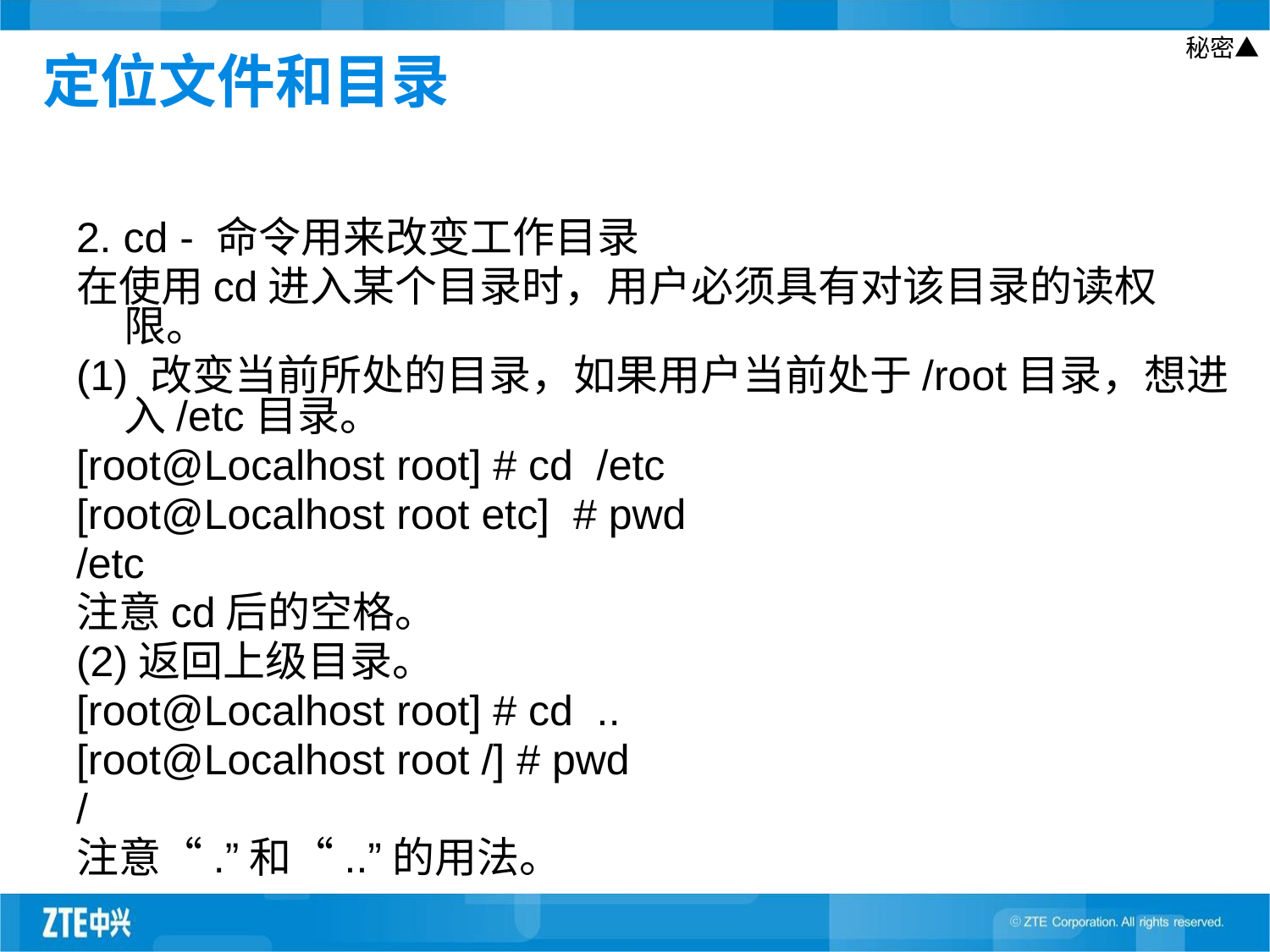

# 定位文件和目录
2. cd - 命令用来改变工作目录
在使用cd进入某个目录时，用户必须具有对该目录的读权限。
(1) 改变当前所处的目录，如果用户当前处于/root目录，想进入/etc目录。
[root@Localhost root] # cd  /etc
[root@Localhost root etc]  # pwd
/etc
注意cd后的空格。
(2)返回上级目录。
[root@Localhost root] # cd  ..
[root@Localhost root /] # pwd
/
注意“.”和“..”的用法。